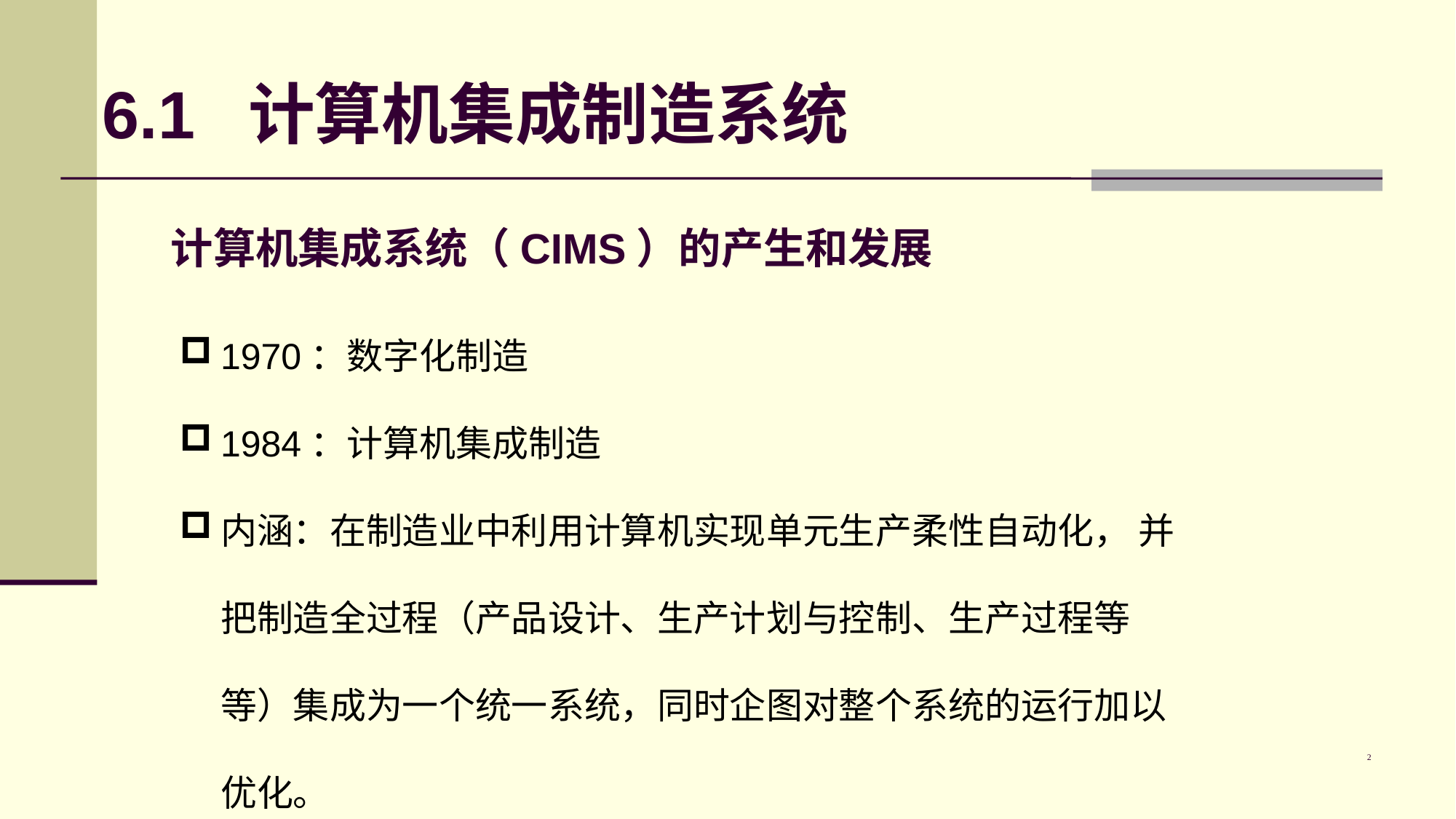

# 6.1  计算机集成制造系统
计算机集成系统（CIMS）的产生和发展
1970：数字化制造
1984：计算机集成制造
内涵：在制造业中利用计算机实现单元生产柔性自动化， 并把制造全过程（产品设计、生产计划与控制、生产过程等等）集成为一个统一系统，同时企图对整个系统的运行加以优化。
2